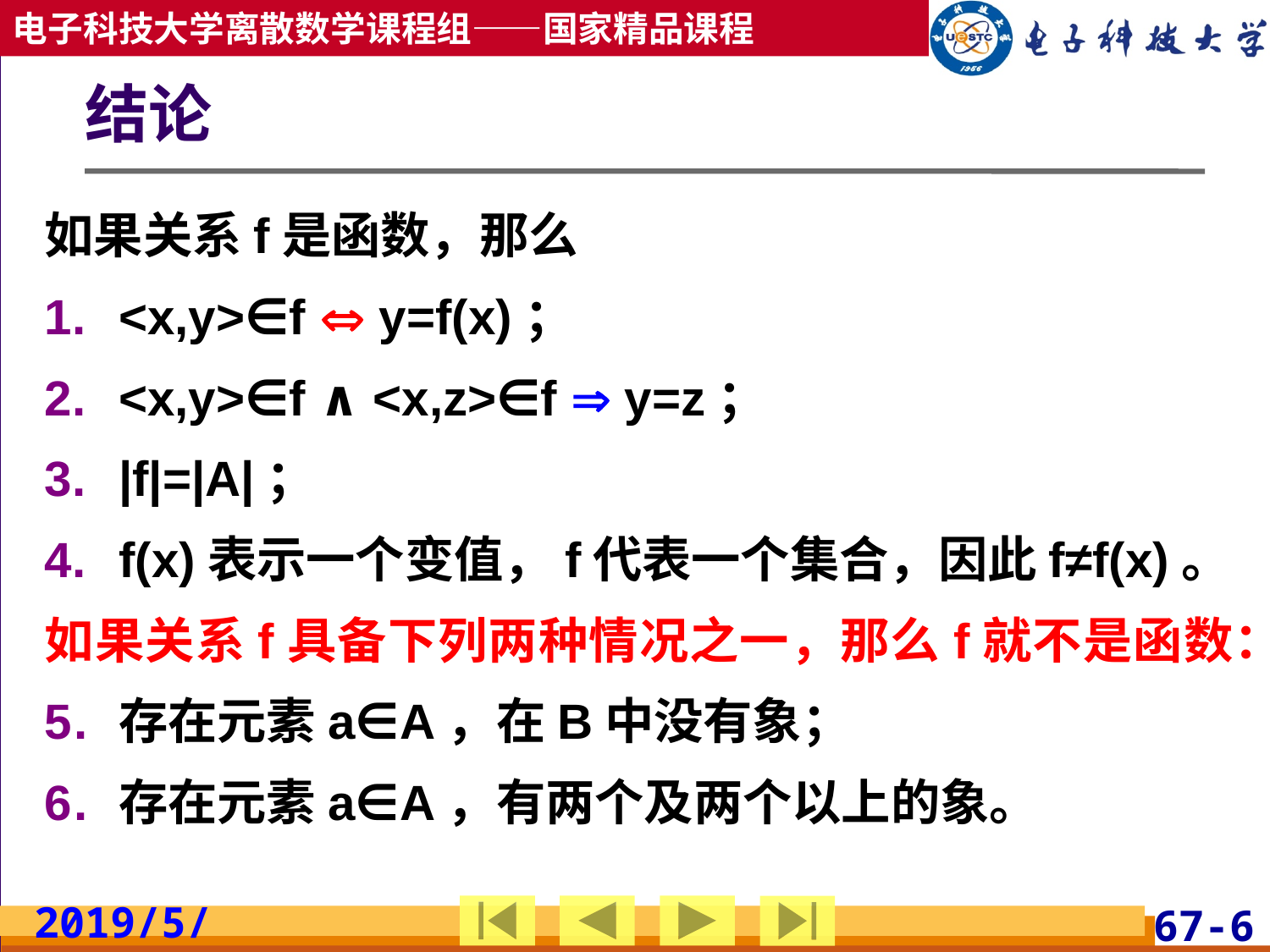

# 结论
如果关系f是函数，那么
<x,y>∈f ⇔ y=f(x)；
<x,y>∈f ∧ <x,z>∈f ⇒ y=z；
|f|=|A|；
f(x)表示一个变值，f代表一个集合，因此f≠f(x)。
如果关系f具备下列两种情况之一，那么f就不是函数：
存在元素a∈A，在B中没有象；
存在元素a∈A，有两个及两个以上的象。
2019/5/8